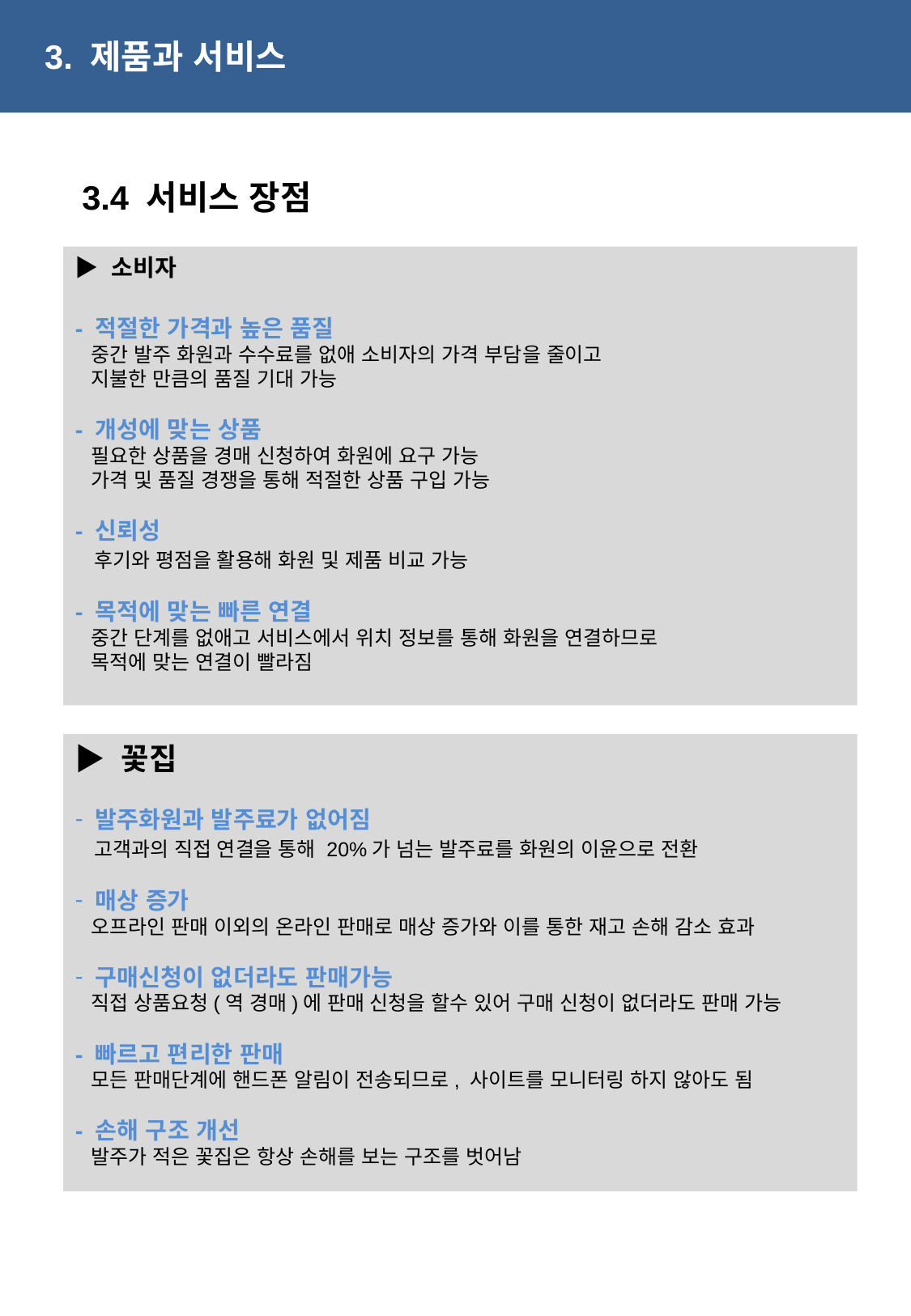

3. 제품과 서비스
3.4 서비스 장점
▶ 소비자

- 적절한 가격과 높은 품질
  중간 발주 화원과 수수료를 없애 소비자의 가격 부담을 줄이고
  지불한 만큼의 품질 기대 가능

- 개성에 맞는 상품
  필요한 상품을 경매 신청하여 화원에 요구 가능
  가격 및 품질 경쟁을 통해 적절한 상품 구입 가능

- 신뢰성
  후기와 평점을 활용해 화원 및 제품 비교 가능

- 목적에 맞는 빠른 연결
  중간 단계를 없애고 서비스에서 위치 정보를 통해 화원을 연결하므로
  목적에 맞는 연결이 빨라짐
▶ 꽃집

 발주화원과 발주료가 없어짐
  고객과의 직접 연결을 통해 20%가 넘는 발주료를 화원의 이윤으로 전환

 매상 증가
  오프라인 판매 이외의 온라인 판매로 매상 증가와 이를 통한 재고 손해 감소 효과

 구매신청이 없더라도 판매가능
  직접 상품요청(역 경매)에 판매 신청을 할수 있어 구매 신청이 없더라도 판매 가능

- 빠르고 편리한 판매
  모든 판매단계에 핸드폰 알림이 전송되므로, 사이트를 모니터링 하지 않아도 됨

- 손해 구조 개선
  발주가 적은 꽃집은 항상 손해를 보는 구조를 벗어남